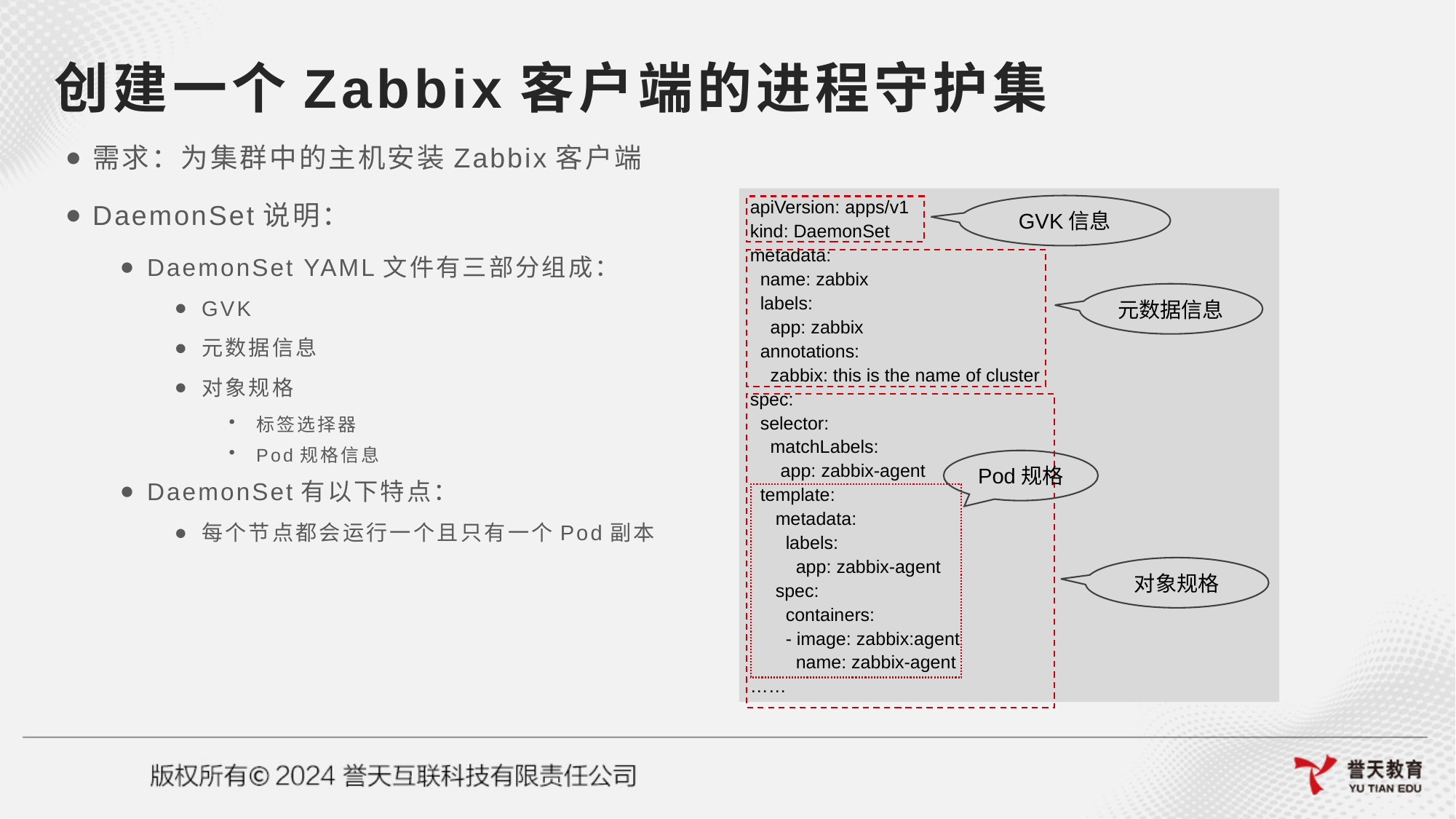

# 创建一个Zabbix客户端的进程守护集
需求：为集群中的主机安装Zabbix客户端
DaemonSet说明：
DaemonSet YAML文件有三部分组成：
GVK
元数据信息
对象规格
标签选择器
Pod规格信息
DaemonSet有以下特点：
每个节点都会运行一个且只有一个Pod副本

apiVersion: apps/v1
kind: DaemonSet
metadata:
  name: zabbix
  labels:
    app: zabbix
  annotations:
    zabbix: this is the name of cluster
spec:
  selector:
    matchLabels:
      app: zabbix-agent
  template:
     metadata:
       labels:
         app: zabbix-agent
     spec:
       containers:
       - image: zabbix:agent
         name: zabbix-agent
……
GVK信息

元数据信息

Pod规格

对象规格